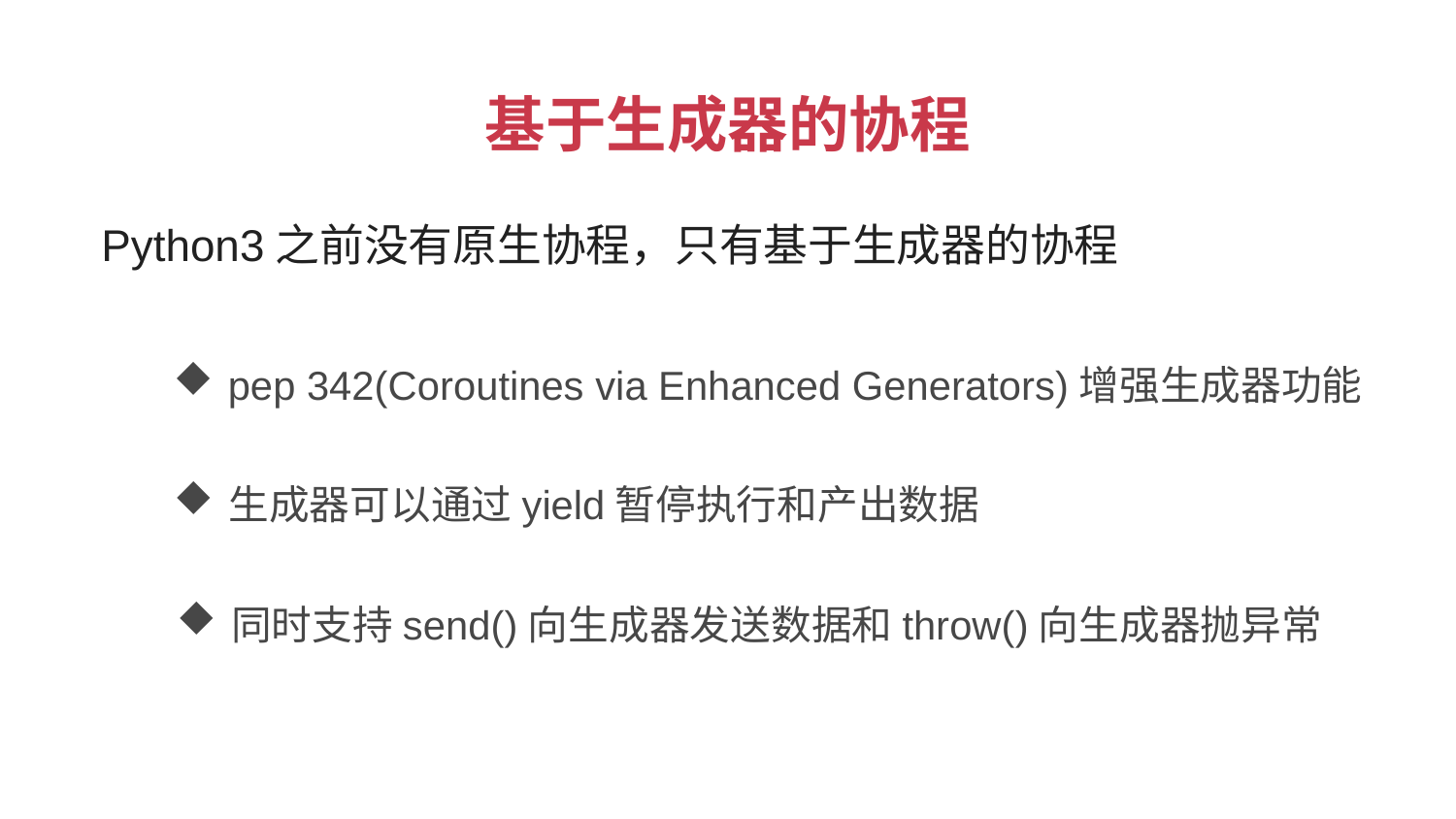

基于生成器的协程
 Python3之前没有原生协程，只有基于生成器的协程
pep 342(Coroutines via Enhanced Generators)增强生成器功能
生成器可以通过yield暂停执行和产出数据
同时支持send()向生成器发送数据和throw()向生成器抛异常